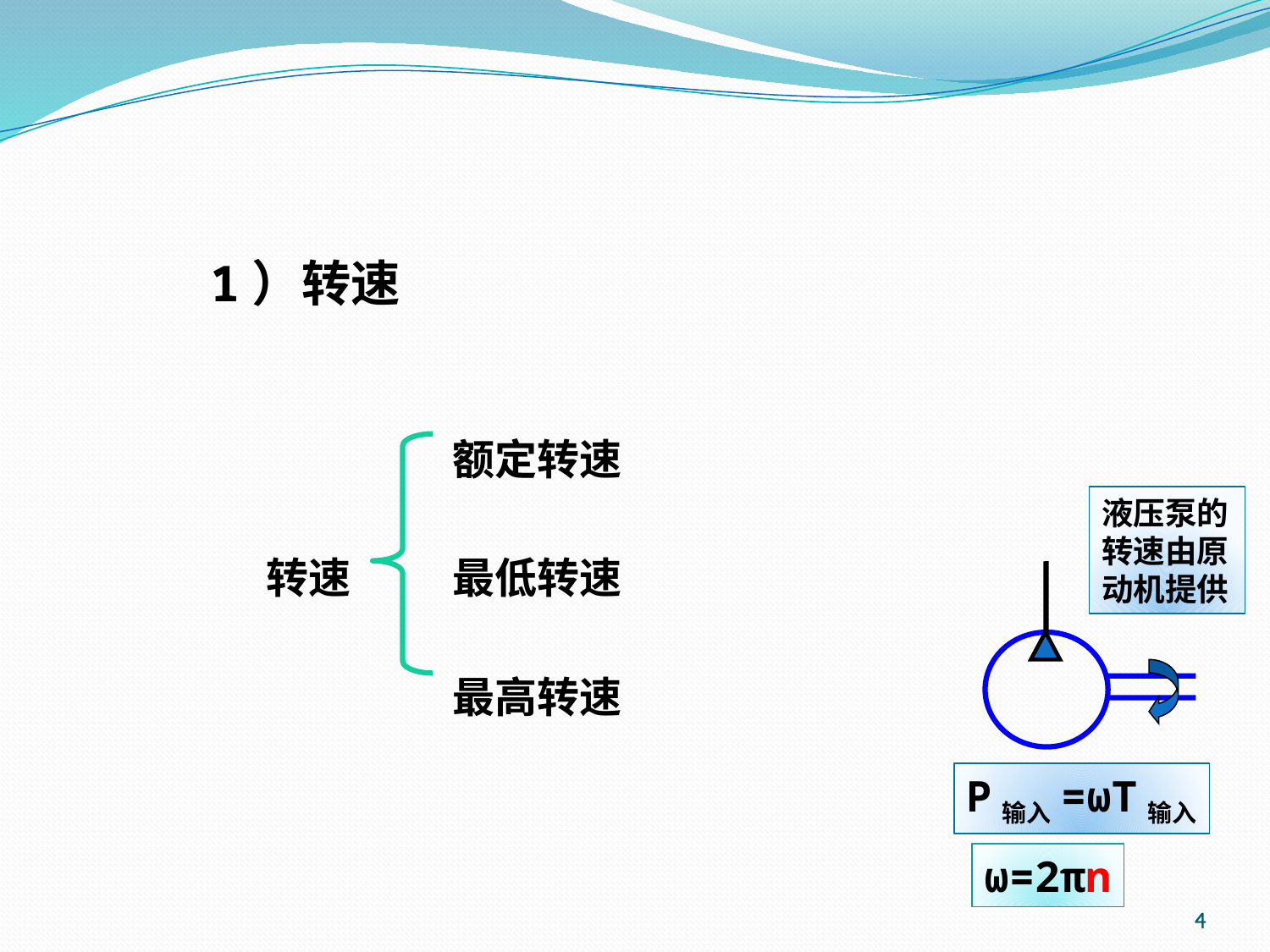

1）转速
额定转速
最低转速
最高转速

液压泵的转速由原动机提供
转速

P输入=ωT输入
ω=2πn
4